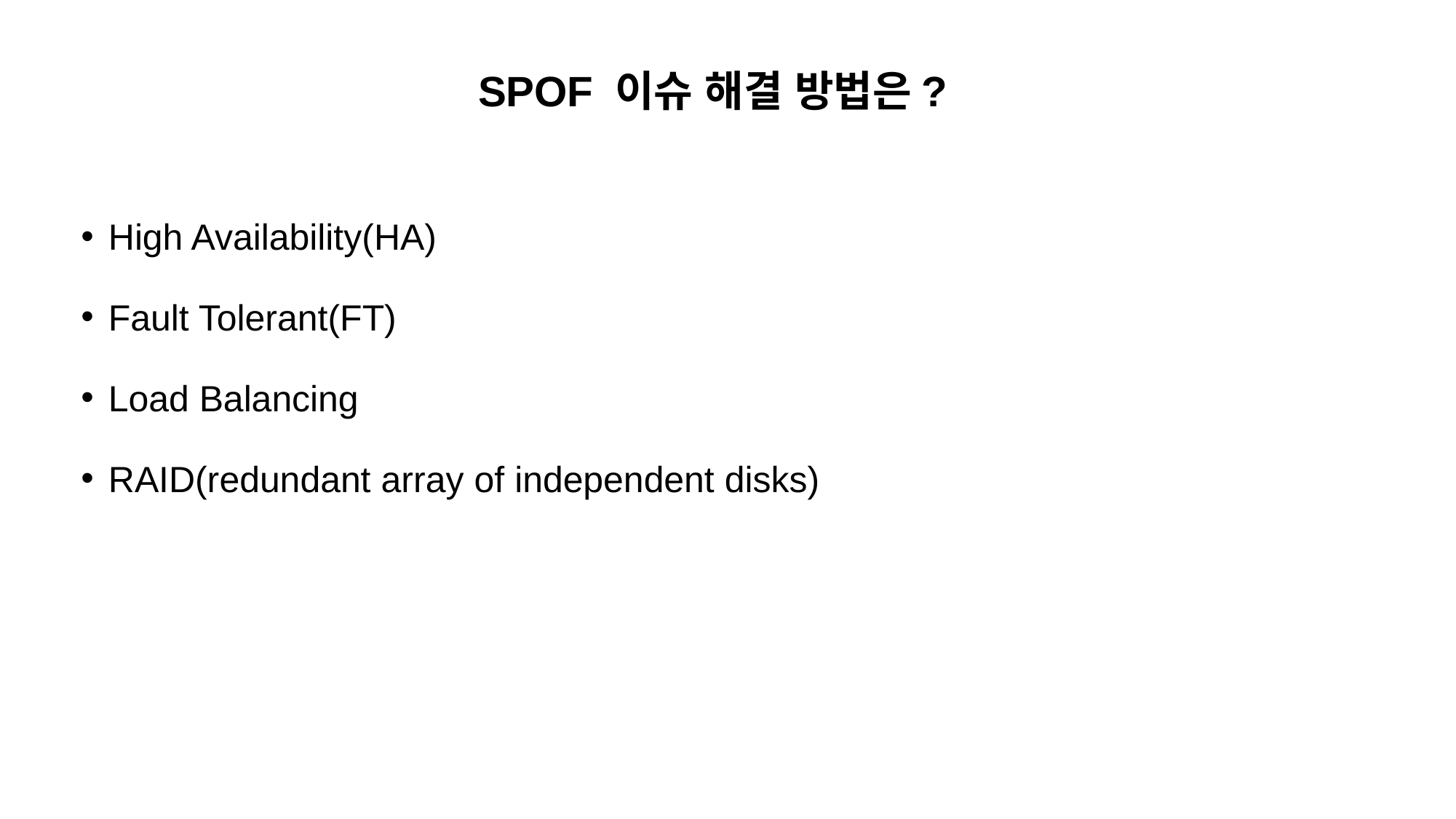

SPOF 이슈 해결 방법은?

High Availability(HA)
Fault Tolerant(FT)
Load Balancing
RAID(redundant array of independent disks)